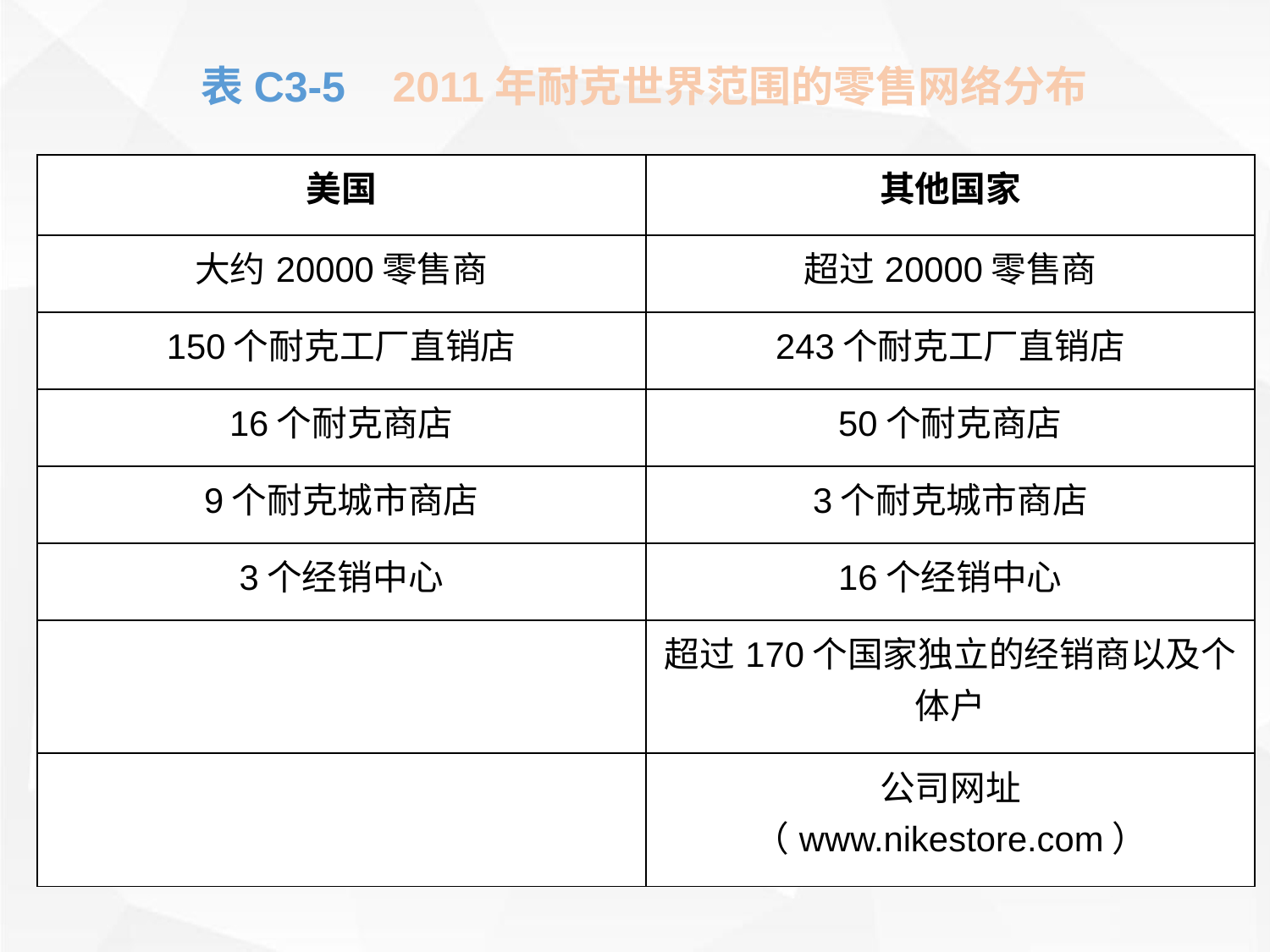

表C3-5    2011年耐克世界范围的零售网络分布

| 美国 | 其他国家 |
| --- | --- |
| 大约20000零售商 | 超过20000零售商 |
| 150个耐克工厂直销店 | 243个耐克工厂直销店 |
| 16个耐克商店 | 50个耐克商店 |
| 9个耐克城市商店 | 3个耐克城市商店 |
| 3个经销中心 | 16个经销中心 |
|  | 超过170个国家独立的经销商以及个体户 |
|  | 公司网址 （www.nikestore.com） |